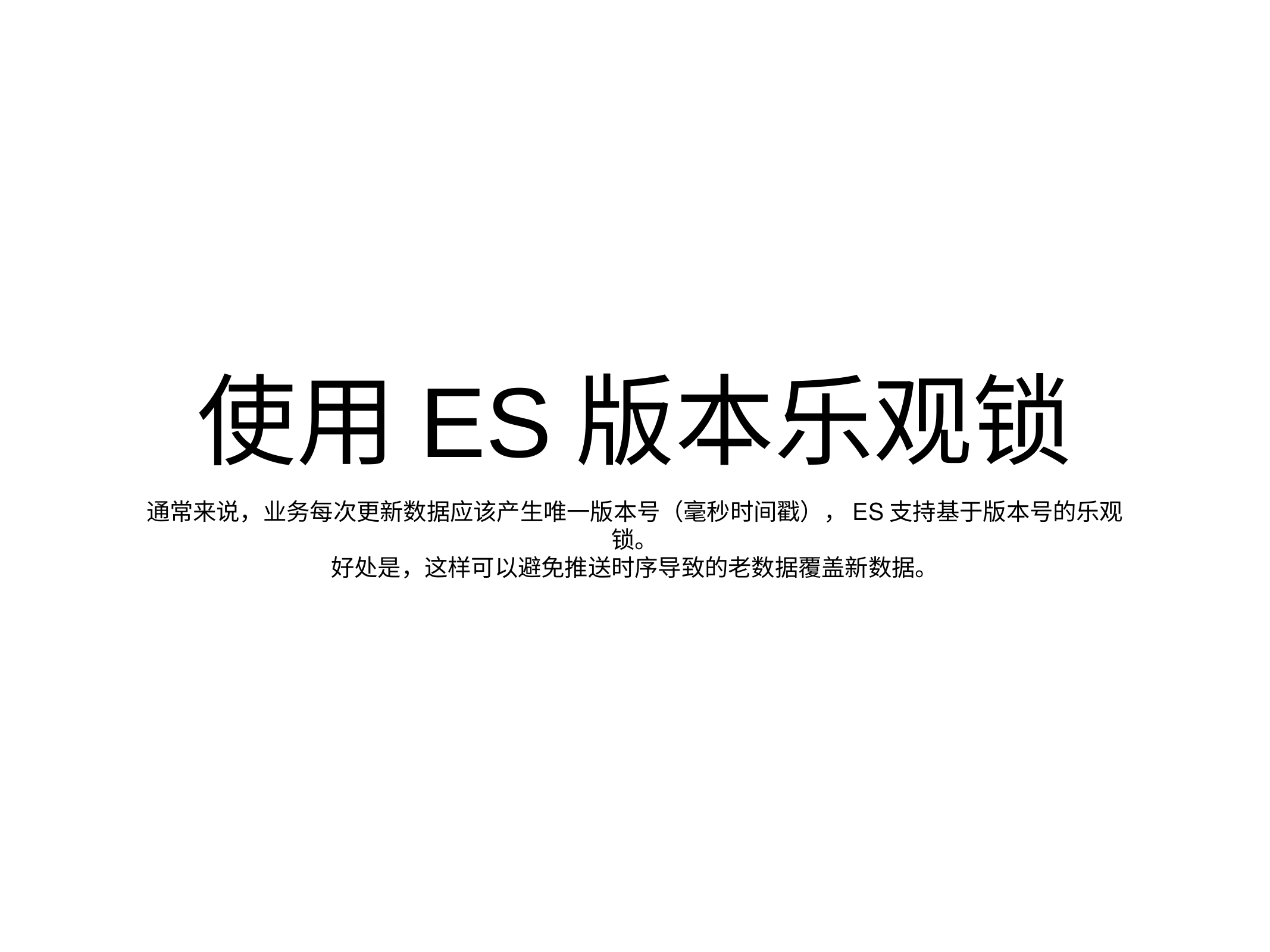

# 使用ES版本乐观锁
通常来说，业务每次更新数据应该产生唯一版本号（毫秒时间戳），ES支持基于版本号的乐观锁。
好处是，这样可以避免推送时序导致的老数据覆盖新数据。